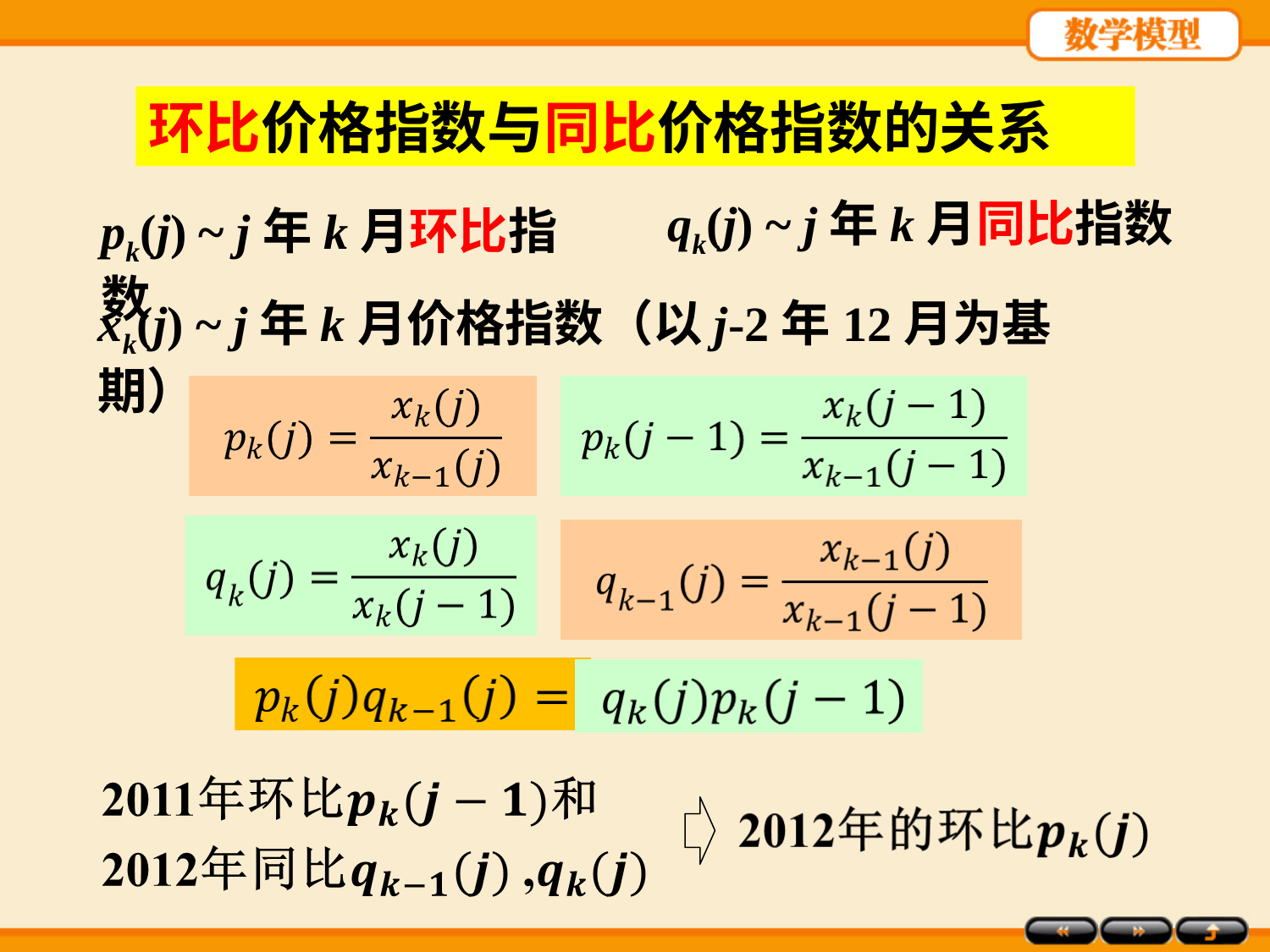

环比价格指数与同比价格指数的关系
qk(j) ~ j年k月同比指数
pk(j) ~ j年k月环比指数
xk(j) ~ j年k月价格指数（以j-2年12月为基期）